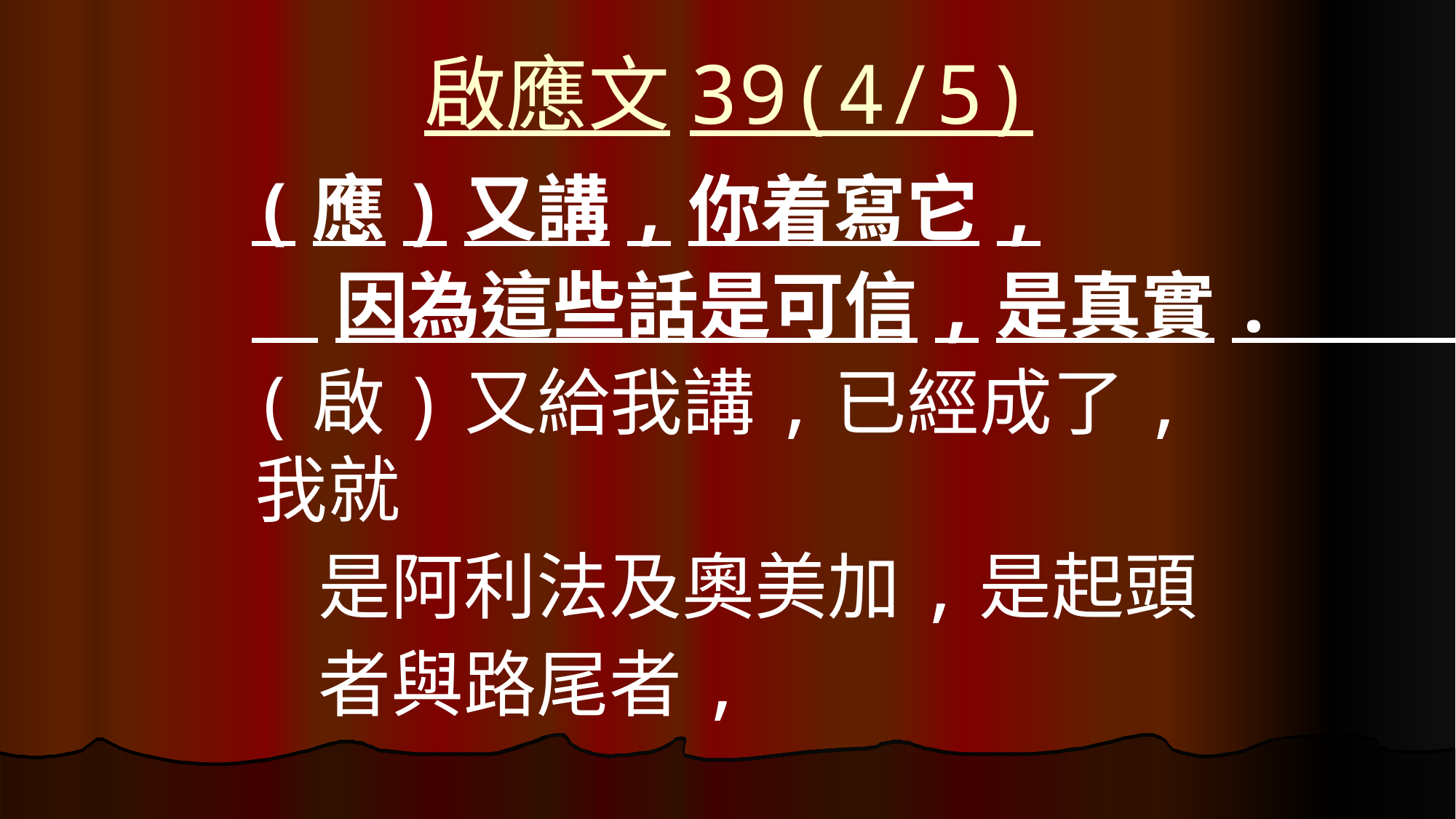

# 啟應文39(4/5)
(應)又講,你着寫它,
    因為這些話是可信,是真實.
(啟)又給我講,已經成了,我就
   是阿利法及奧美加,是起頭
   者與路尾者,